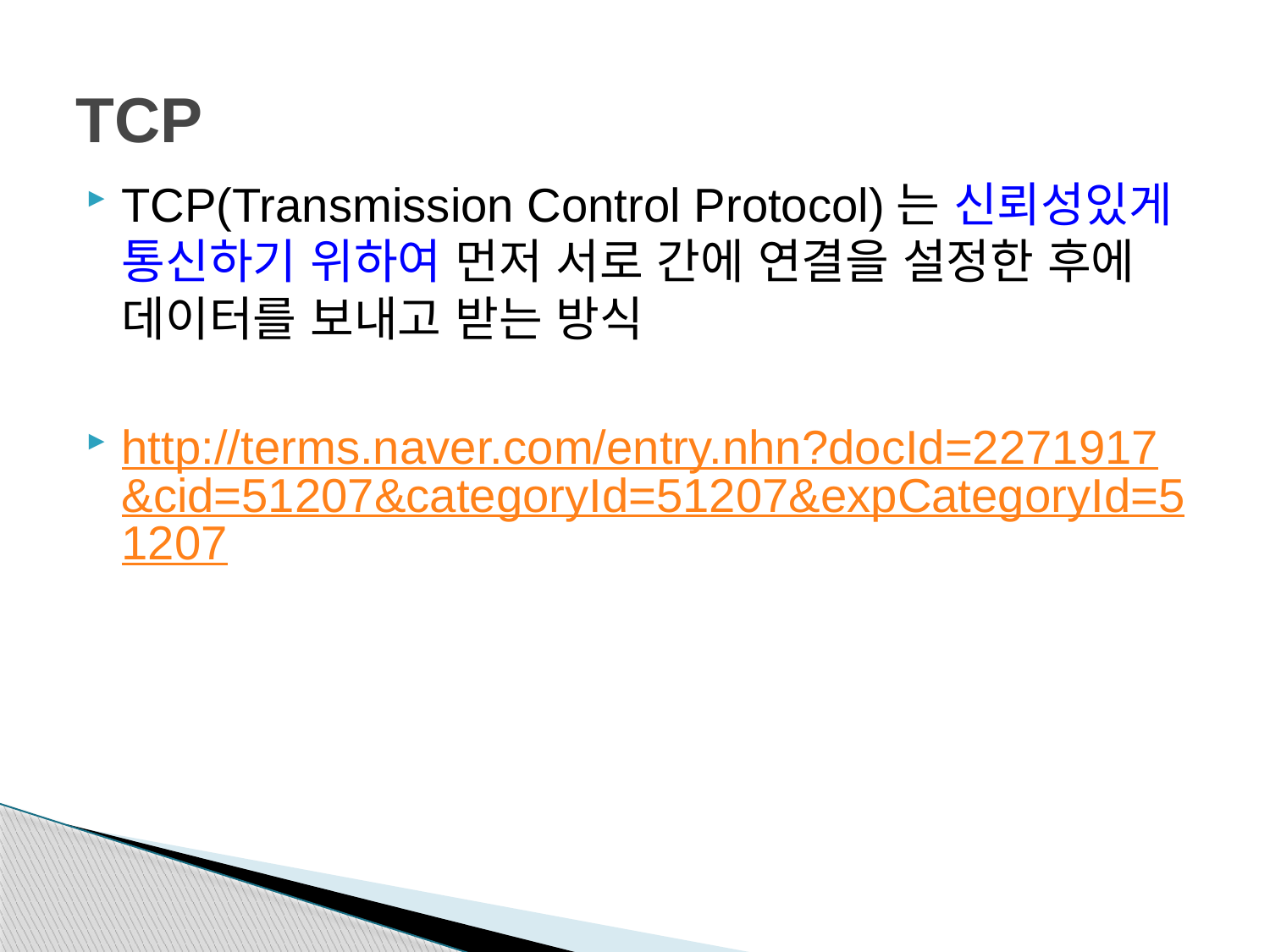

# TCP
TCP(Transmission Control Protocol)는 신뢰성있게 통신하기 위하여 먼저 서로 간에 연결을 설정한 후에 데이터를 보내고 받는 방식

http://terms.naver.com/entry.nhn?docId=2271917&cid=51207&categoryId=51207&expCategoryId=51207